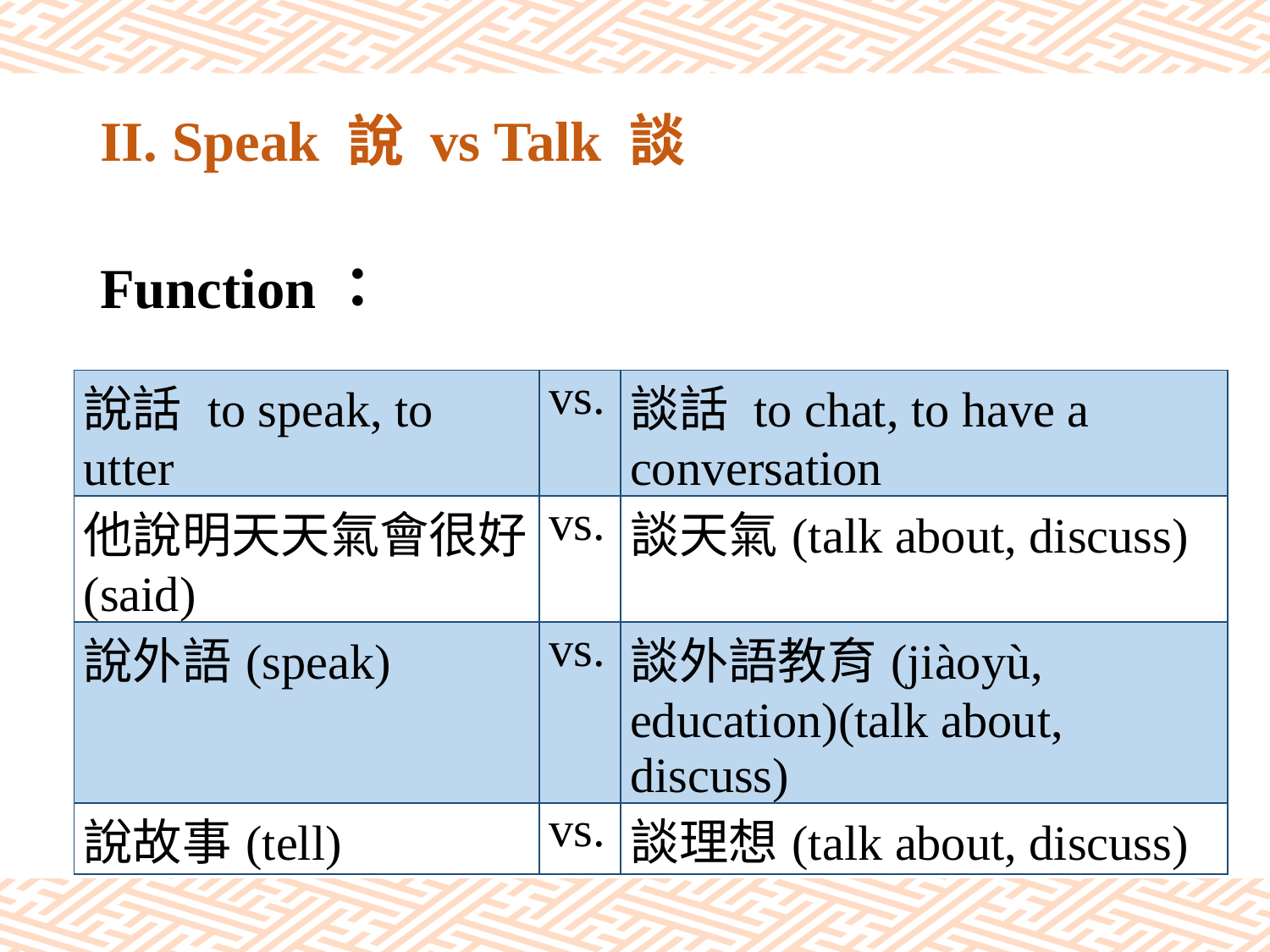

# II. Speak 說 vs Talk 談
Function：
| 說話 to speak, to utter | vs. | 談話 to chat, to have a conversation |
| --- | --- | --- |
| 他說明天天氣會很好 (said) | vs. | 談天氣(talk about, discuss) |
| 說外語(speak) | vs. | 談外語教育(jiàoyù, education)(talk about, discuss) |
| 說故事(tell) | vs. | 談理想(talk about, discuss) |